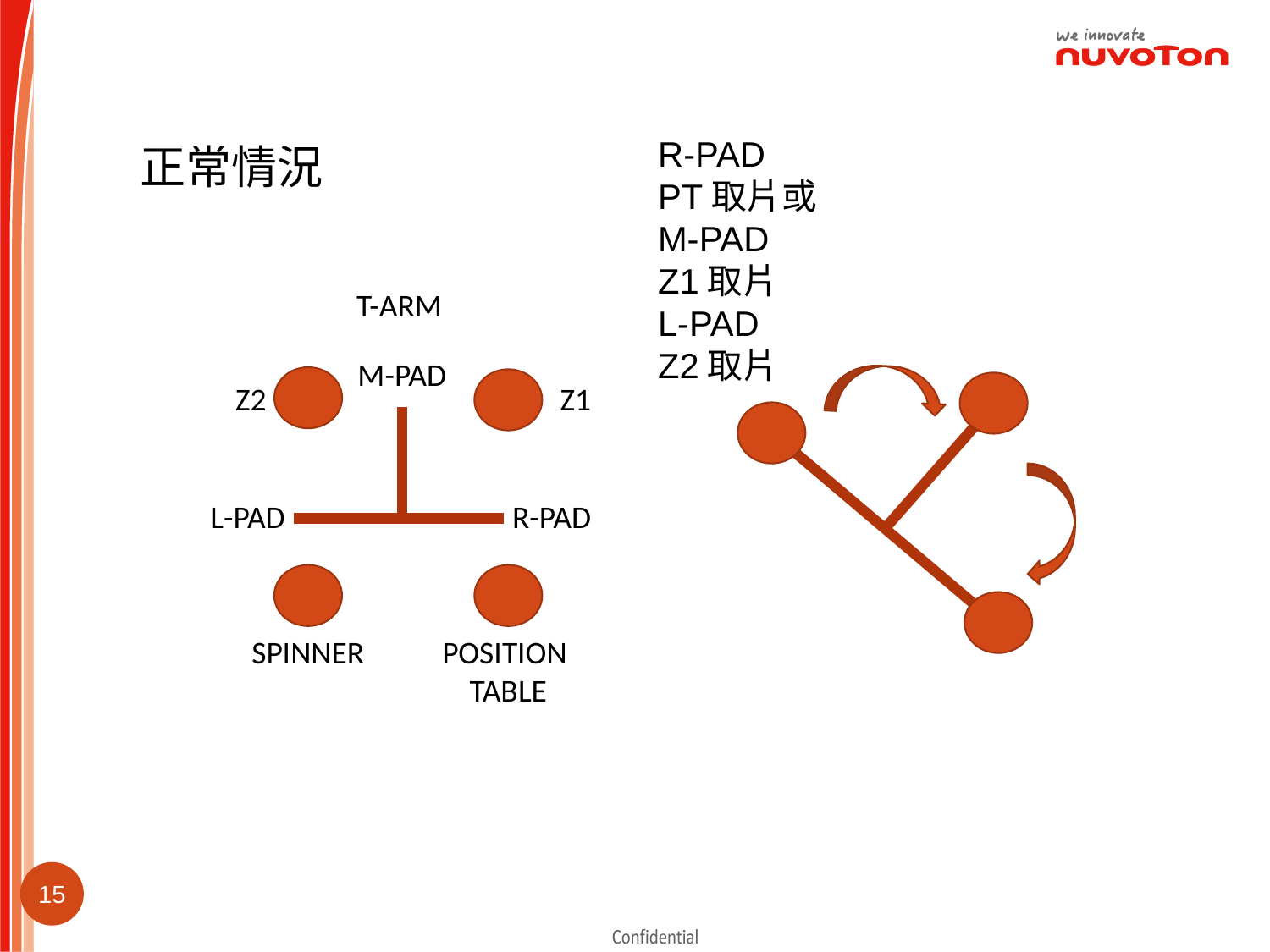

R-PAD
PT取片或
M-PAD
Z1取片
L-PAD
Z2取片
正常情況
T-ARM

M-PAD

Z2
Z1

L-PAD
R-PAD

SPINNER
POSITION
TABLE

15